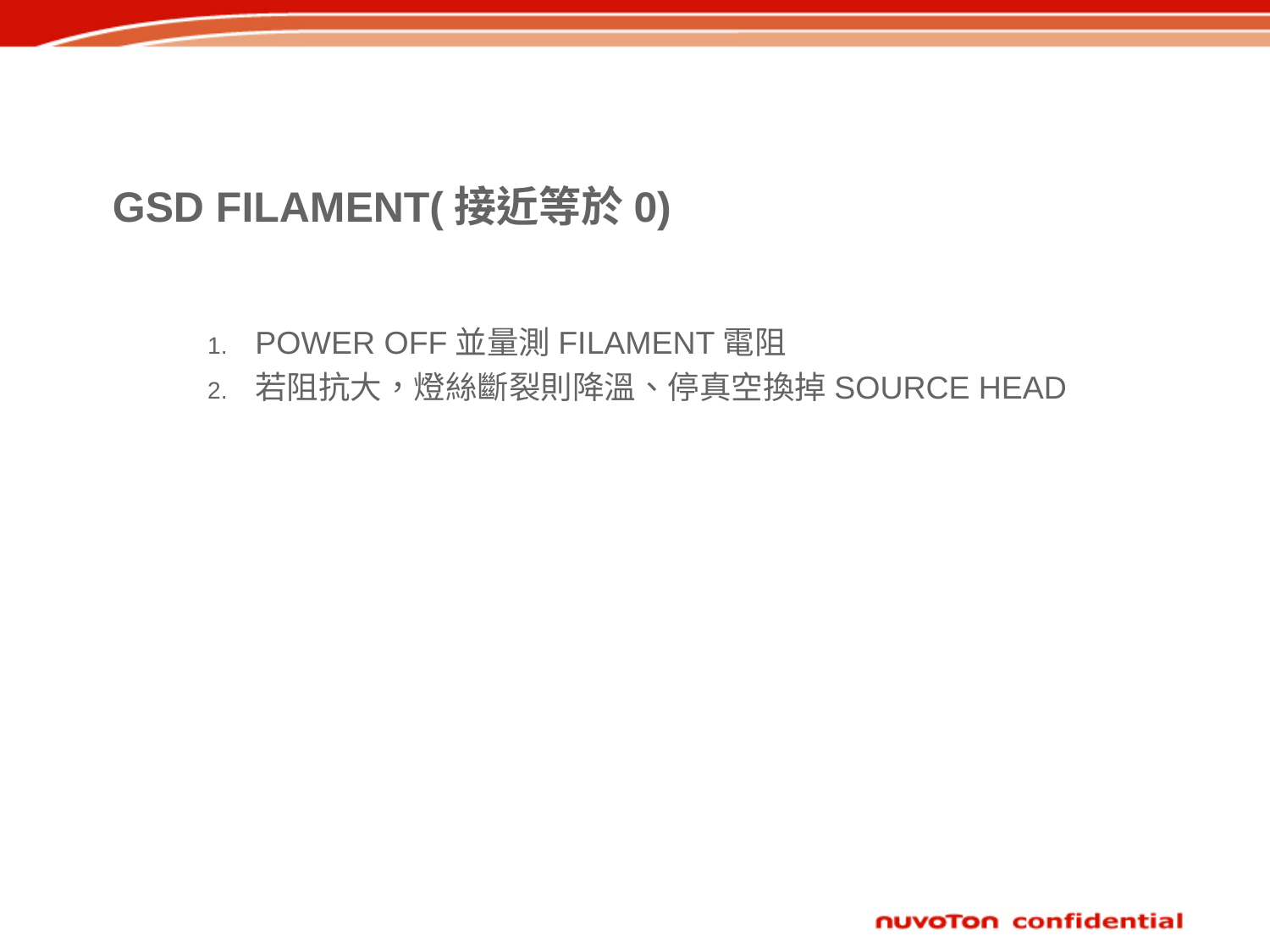

# GSD FILAMENT(接近等於0)
POWER OFF並量測FILAMENT電阻
若阻抗大，燈絲斷裂則降溫、停真空換掉SOURCE HEAD